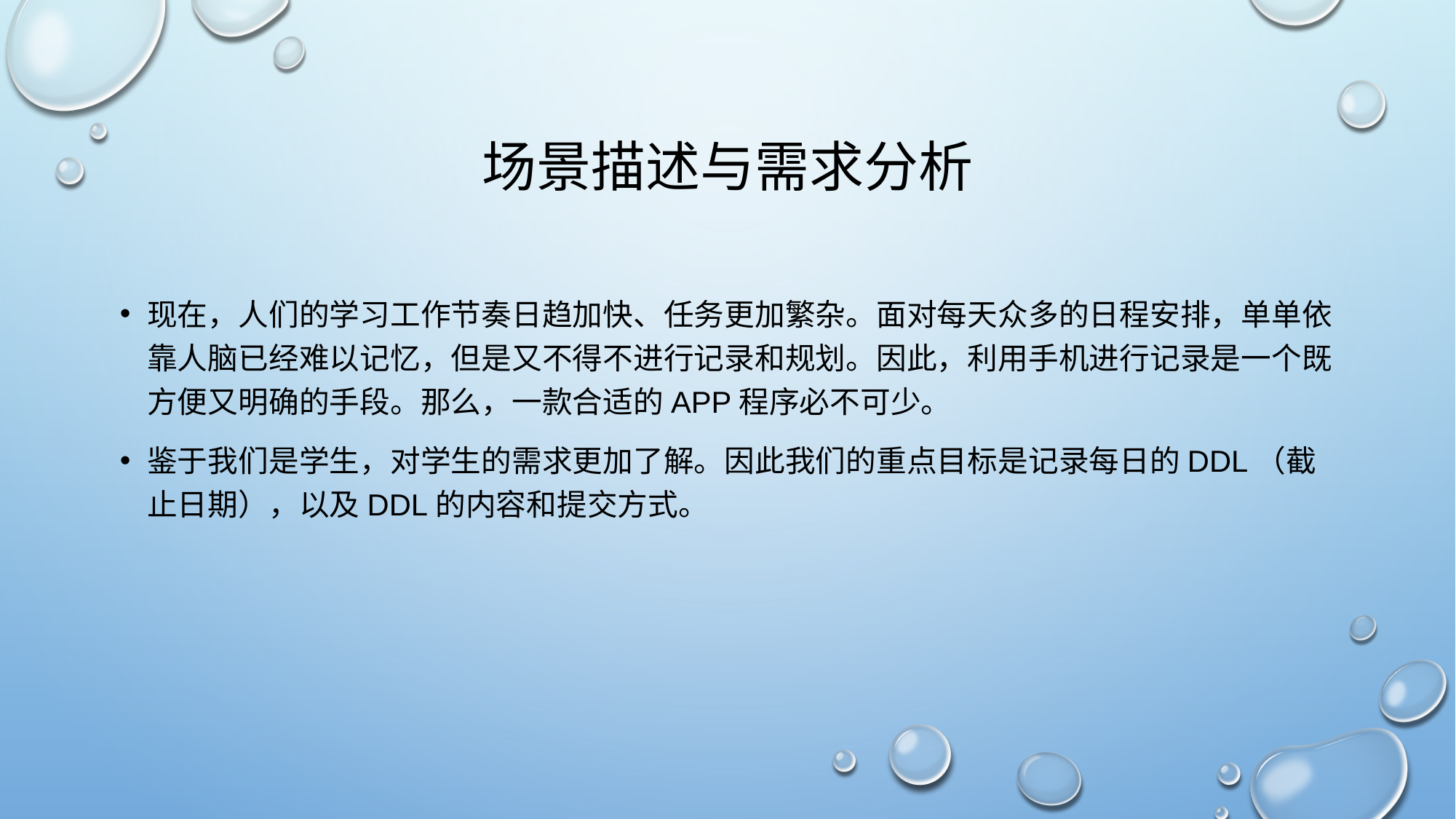

# 场景描述与需求分析
现在，人们的学习工作节奏日趋加快、任务更加繁杂。面对每天众多的日程安排，单单依靠人脑已经难以记忆，但是又不得不进行记录和规划。因此，利用手机进行记录是一个既方便又明确的手段。那么，一款合适的APP程序必不可少。
鉴于我们是学生，对学生的需求更加了解。因此我们的重点目标是记录每日的DDL（截止日期），以及DDL的内容和提交方式。